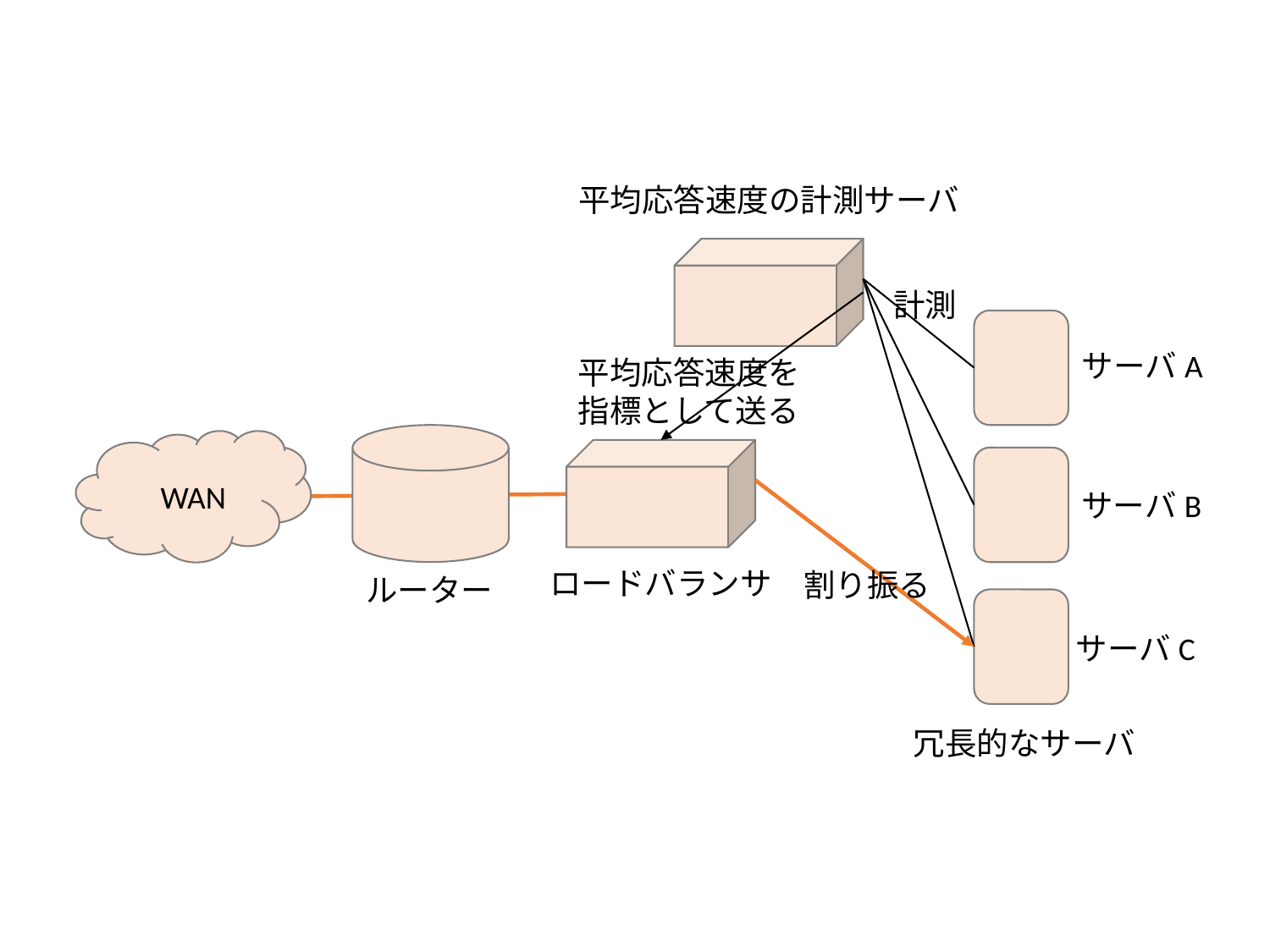

平均応答速度の計測サーバ

計測

サーバA
平均応答速度を
指標として送る

WAN
サーバB
ロードバランサ
割り振る
ルーター

サーバC
冗長的なサーバ